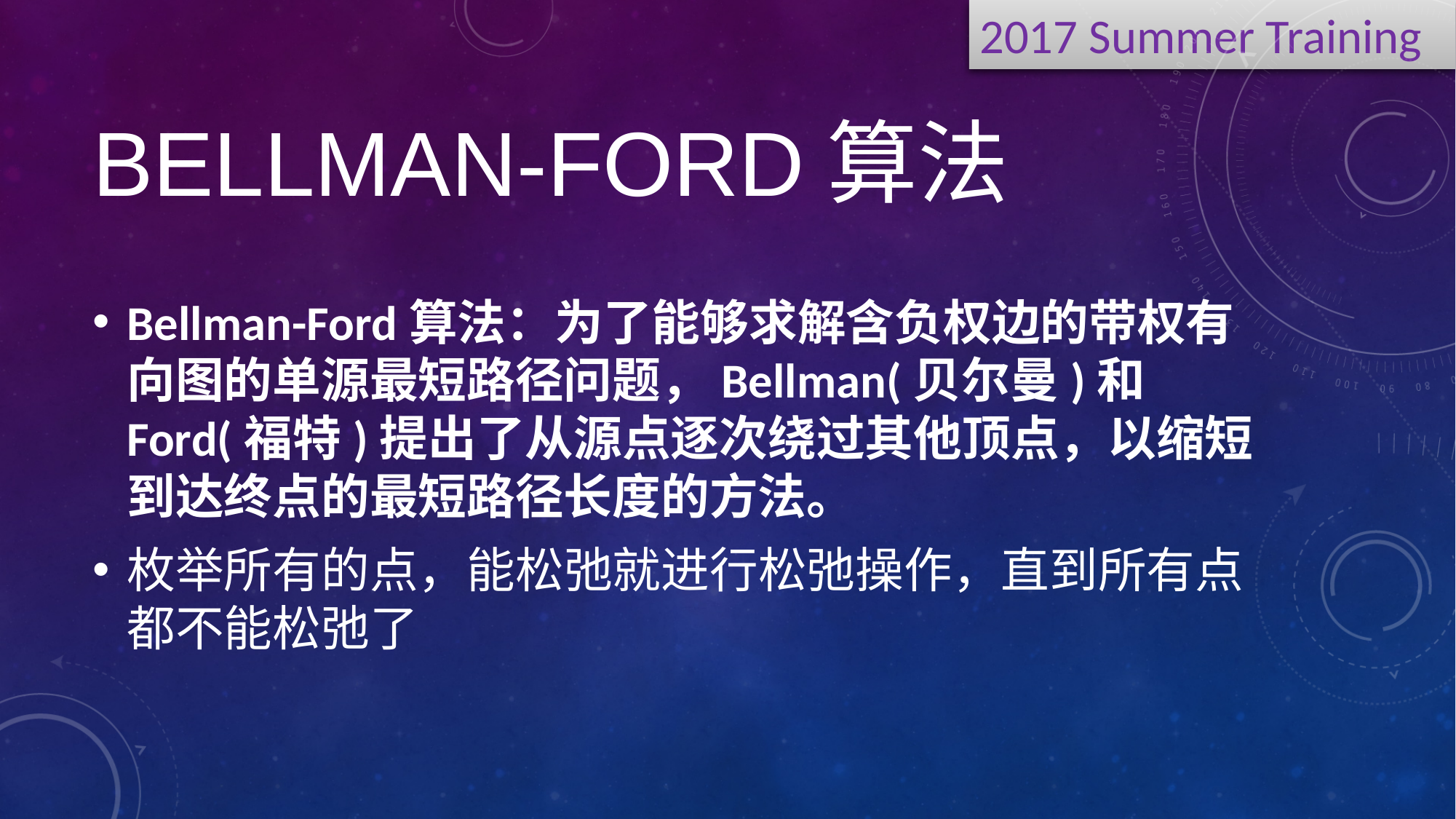

# Bellman-Ford算法
Bellman-Ford算法：为了能够求解含负权边的带权有向图的单源最短路径问题，Bellman(贝尔曼)和Ford(福特)提出了从源点逐次绕过其他顶点，以缩短到达终点的最短路径长度的方法。
枚举所有的点，能松弛就进行松弛操作，直到所有点都不能松弛了